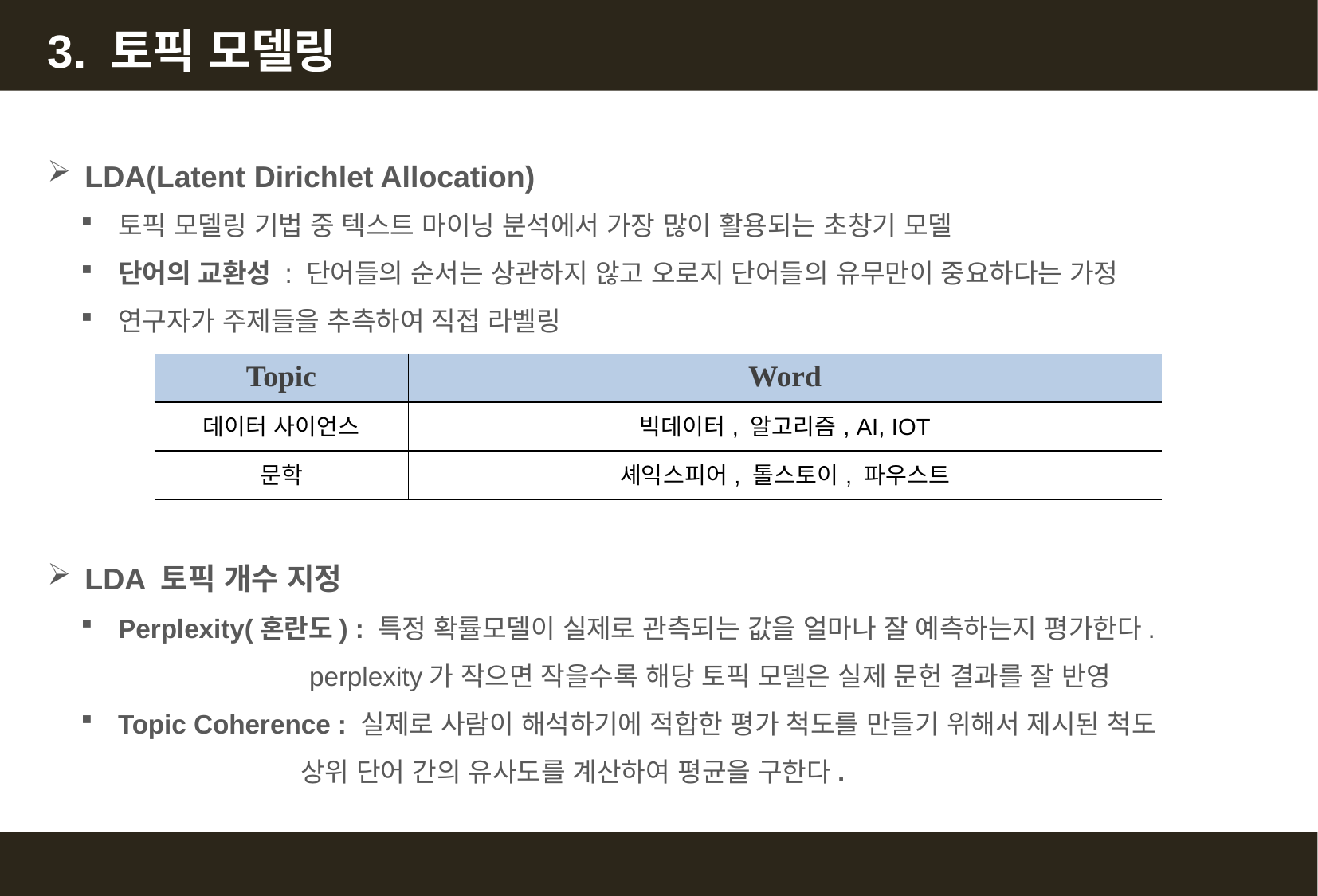

3. 토픽 모델링
LDA(Latent Dirichlet Allocation)
토픽 모델링 기법 중 텍스트 마이닝 분석에서 가장 많이 활용되는 초창기 모델
단어의 교환성 : 단어들의 순서는 상관하지 않고 오로지 단어들의 유무만이 중요하다는 가정
연구자가 주제들을 추측하여 직접 라벨링
| Topic | Word |
| --- | --- |
| 데이터 사이언스 | 빅데이터, 알고리즘, AI, IOT |
| 문학 | 셰익스피어, 톨스토이, 파우스트 |
LDA 토픽 개수 지정
Perplexity(혼란도) : 특정 확률모델이 실제로 관측되는 값을 얼마나 잘 예측하는지 평가한다.
                               perplexity가 작으면 작을수록 해당 토픽 모델은 실제 문헌 결과를 잘 반영
Topic Coherence : 실제로 사람이 해석하기에 적합한 평가 척도를 만들기 위해서 제시된 척도
                             상위 단어 간의 유사도를 계산하여 평균을 구한다.